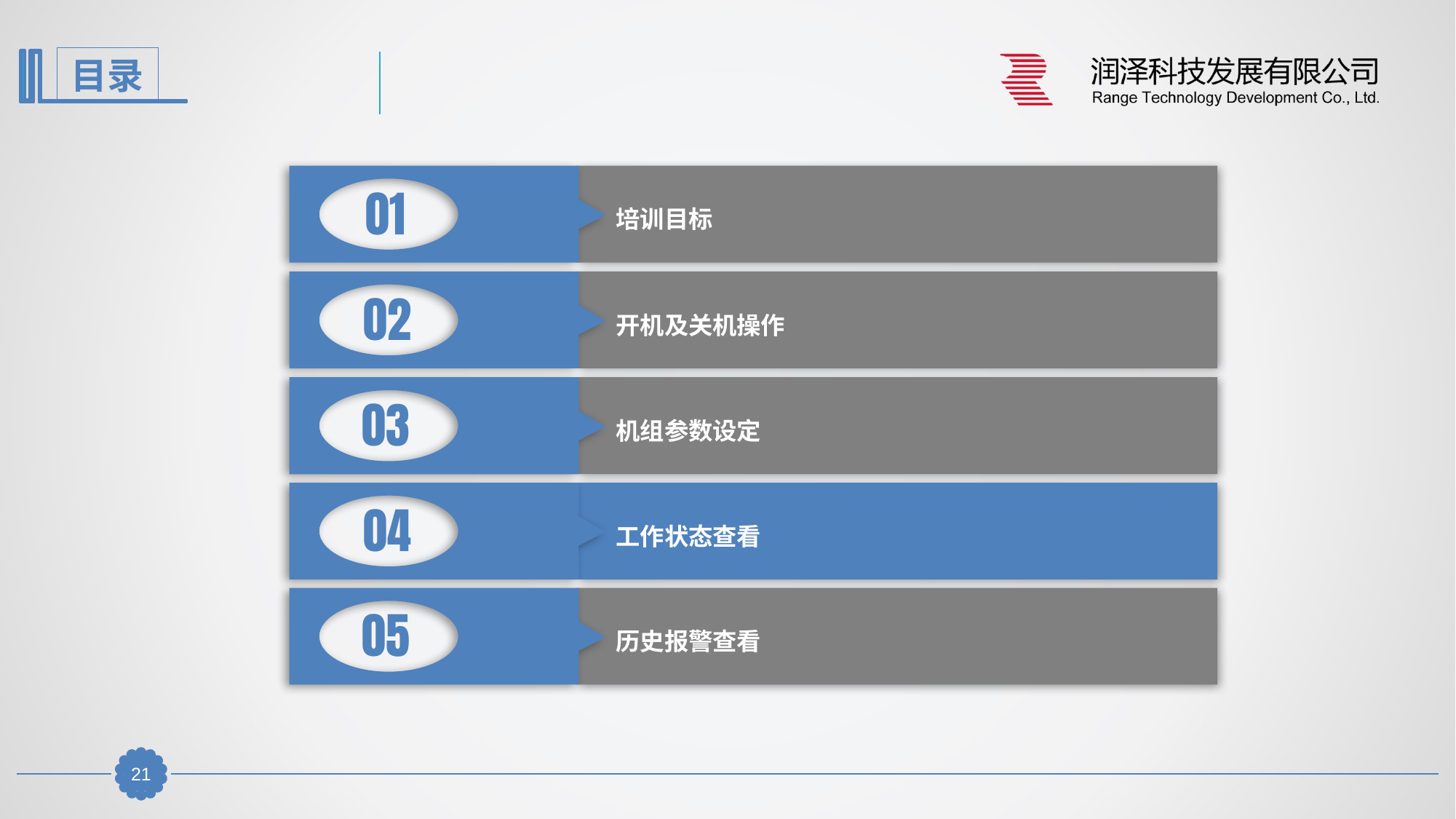

01
培训目标

02
开机及关机操作

03
机组参数设定

04
工作状态查看

05
历史报警查看
21